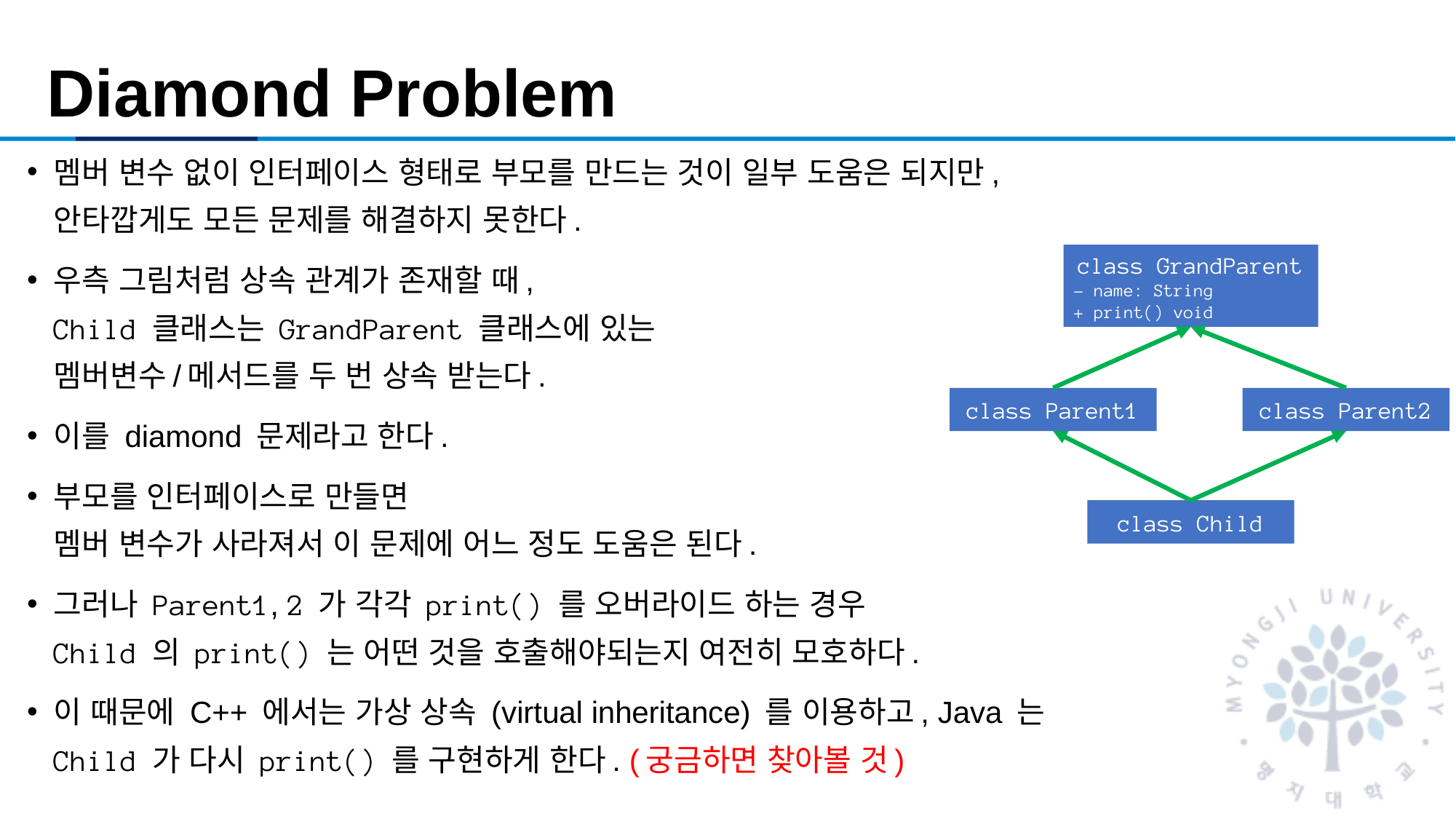

# Diamond Problem
멤버 변수 없이 인터페이스 형태로 부모를 만드는 것이 일부 도움은 되지만,
안타깝게도 모든 문제를 해결하지 못한다.
우측 그림처럼 상속 관계가 존재할 때,
Child 클래스는 GrandParent 클래스에 있는
멤버변수/메서드를 두 번 상속 받는다.
이를 diamond 문제라고 한다.
부모를 인터페이스로 만들면
멤버 변수가 사라져서 이 문제에 어느 정도 도움은 된다.
그러나 Parent1, 2 가 각각 print() 를 오버라이드 하는 경우
Child 의 print() 는 어떤 것을 호출해야되는지 여전히 모호하다.
이 때문에 C++ 에서는 가상 상속 (virtual inheritance) 를 이용하고, Java 는 Child 가 다시 print() 를 구현하게 한다. (궁금하면 찾아볼 것)
class GrandParent
- name: String
+ print() void
class Parent2
class Parent1
class Child